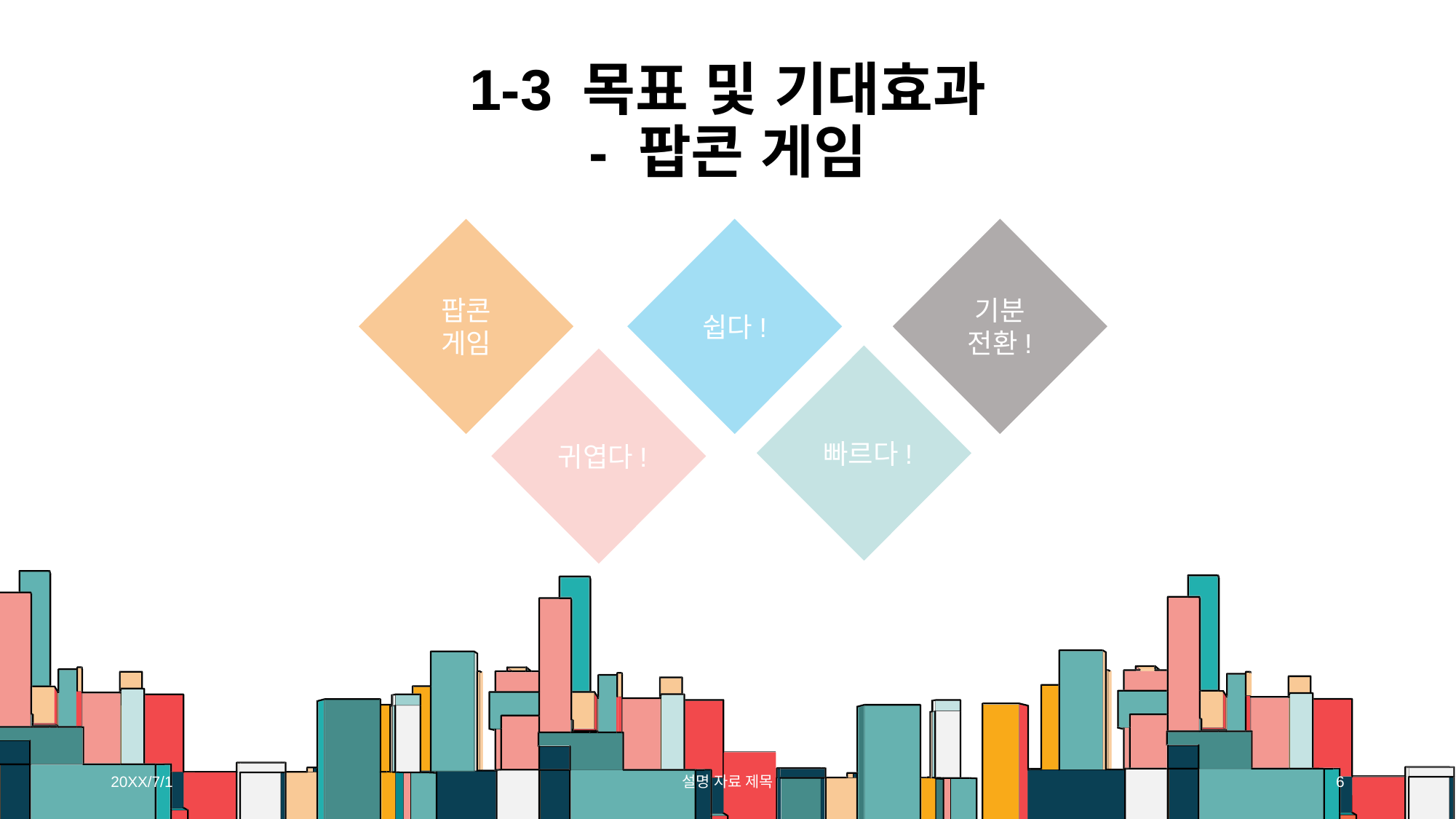

# 1-3 목표 및 기대효과 - 팝콘 게임
팝콘 게임
쉽다!
기분 전환!
빠르다!
귀엽다!
20XX/7/1
설명 자료 제목
6